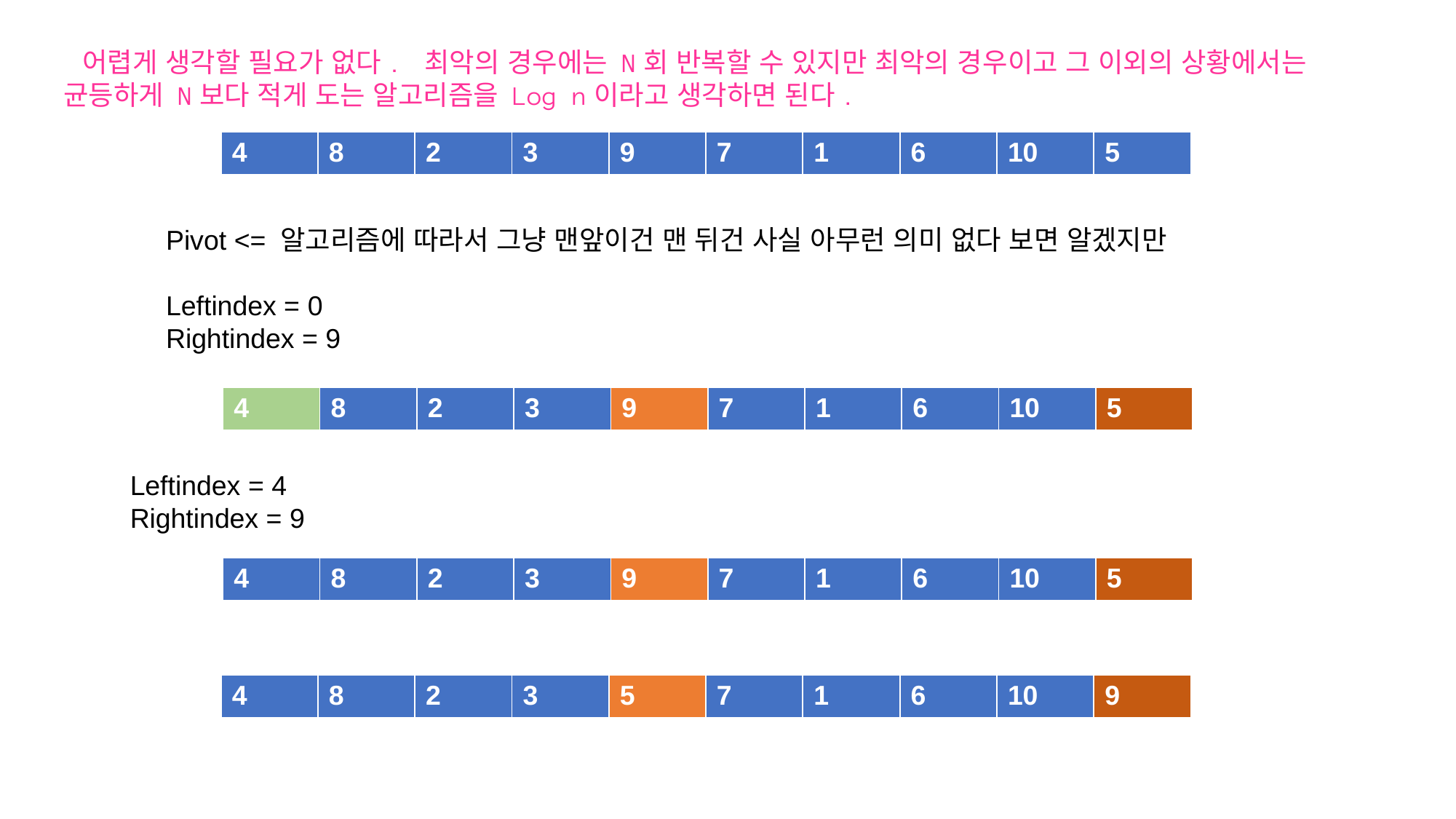

어렵게 생각할 필요가 없다. 최악의 경우에는 N회 반복할 수 있지만 최악의 경우이고 그 이외의 상황에서는 균등하게 N보다 적게 도는 알고리즘을 Log n이라고 생각하면 된다.
| 4 | 8 | 2 | 3 | 9 | 7 | 1 | 6 | 10 | 5 |
| --- | --- | --- | --- | --- | --- | --- | --- | --- | --- |
Pivot <= 알고리즘에 따라서 그냥 맨앞이건 맨 뒤건 사실 아무런 의미 없다 보면 알겠지만

Leftindex = 0
Rightindex = 9

| 4 | 8 | 2 | 3 | 9 | 7 | 1 | 6 | 10 | 5 |
| --- | --- | --- | --- | --- | --- | --- | --- | --- | --- |
Leftindex = 4
Rightindex = 9
| 4 | 8 | 2 | 3 | 9 | 7 | 1 | 6 | 10 | 5 |
| --- | --- | --- | --- | --- | --- | --- | --- | --- | --- |
| 4 | 8 | 2 | 3 | 5 | 7 | 1 | 6 | 10 | 9 |
| --- | --- | --- | --- | --- | --- | --- | --- | --- | --- |